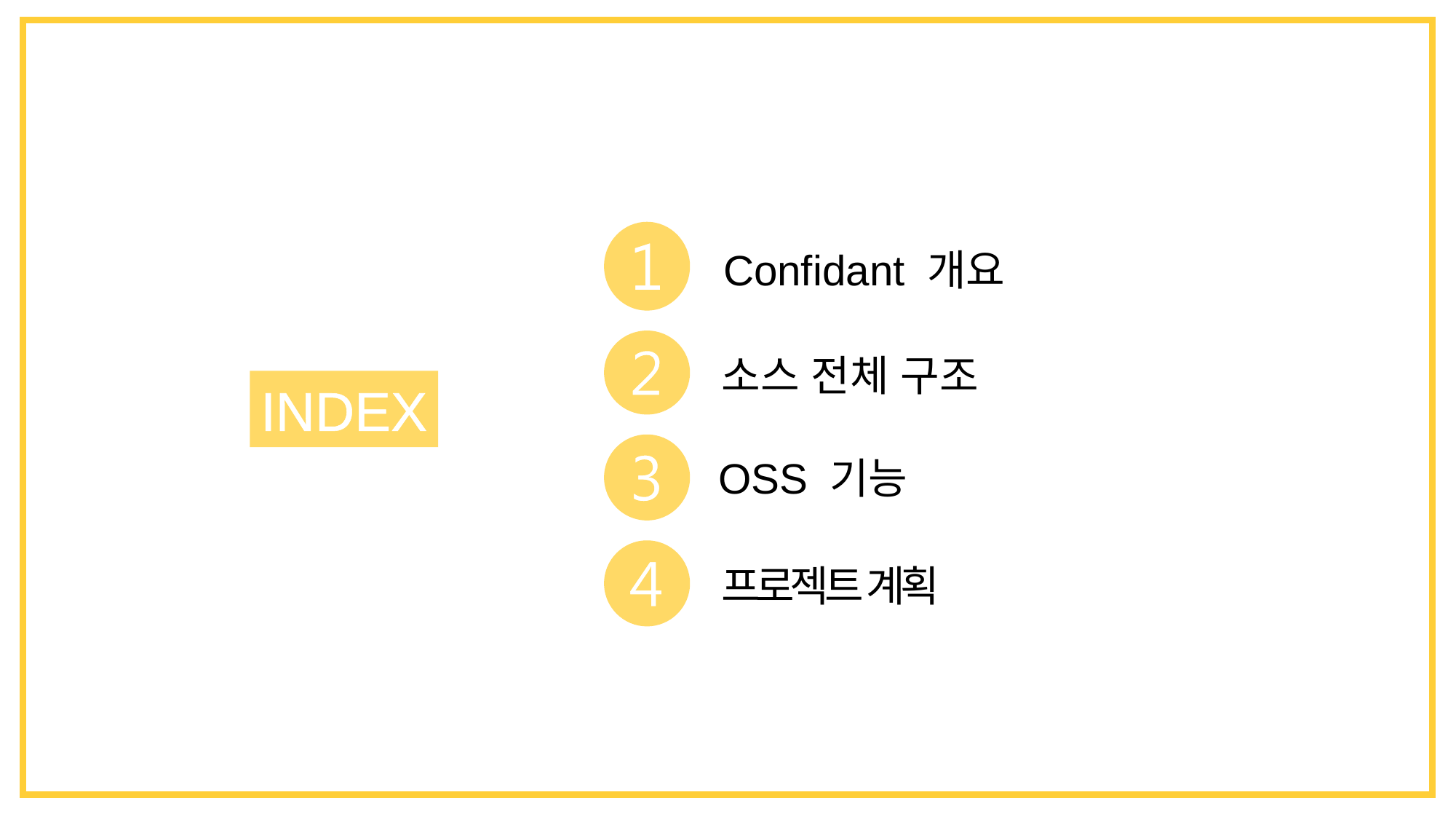

Confidant 개요

소스 전체 구조

프로젝트 계획
INDEX
OSS 기능